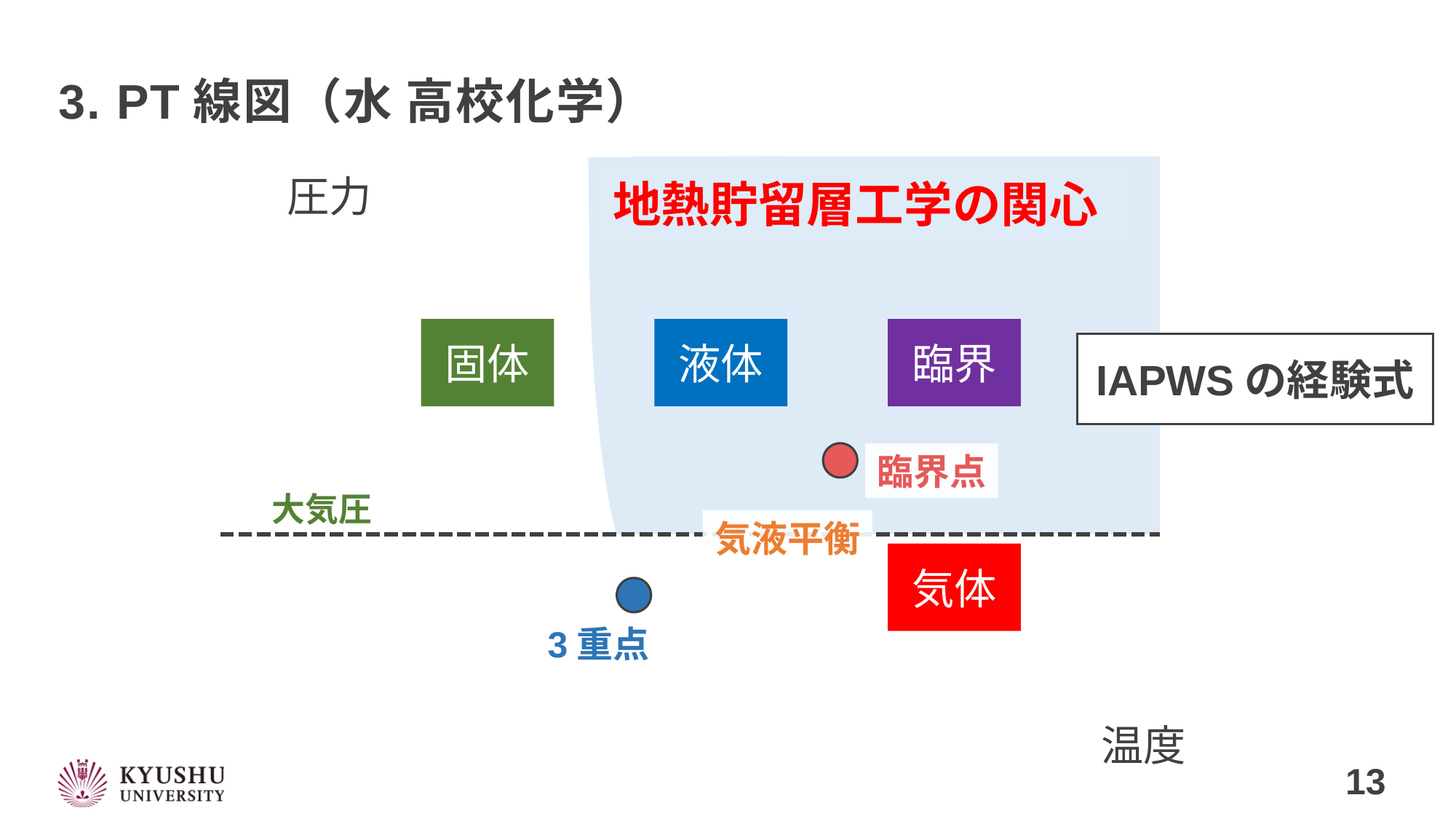

# 3. PT線図（水 高校化学）
圧力

地熱貯留層工学の関心
固体
液体
臨界

臨界点
気液平衡
気体

3重点
IAPWSの経験式
大気圧

温度